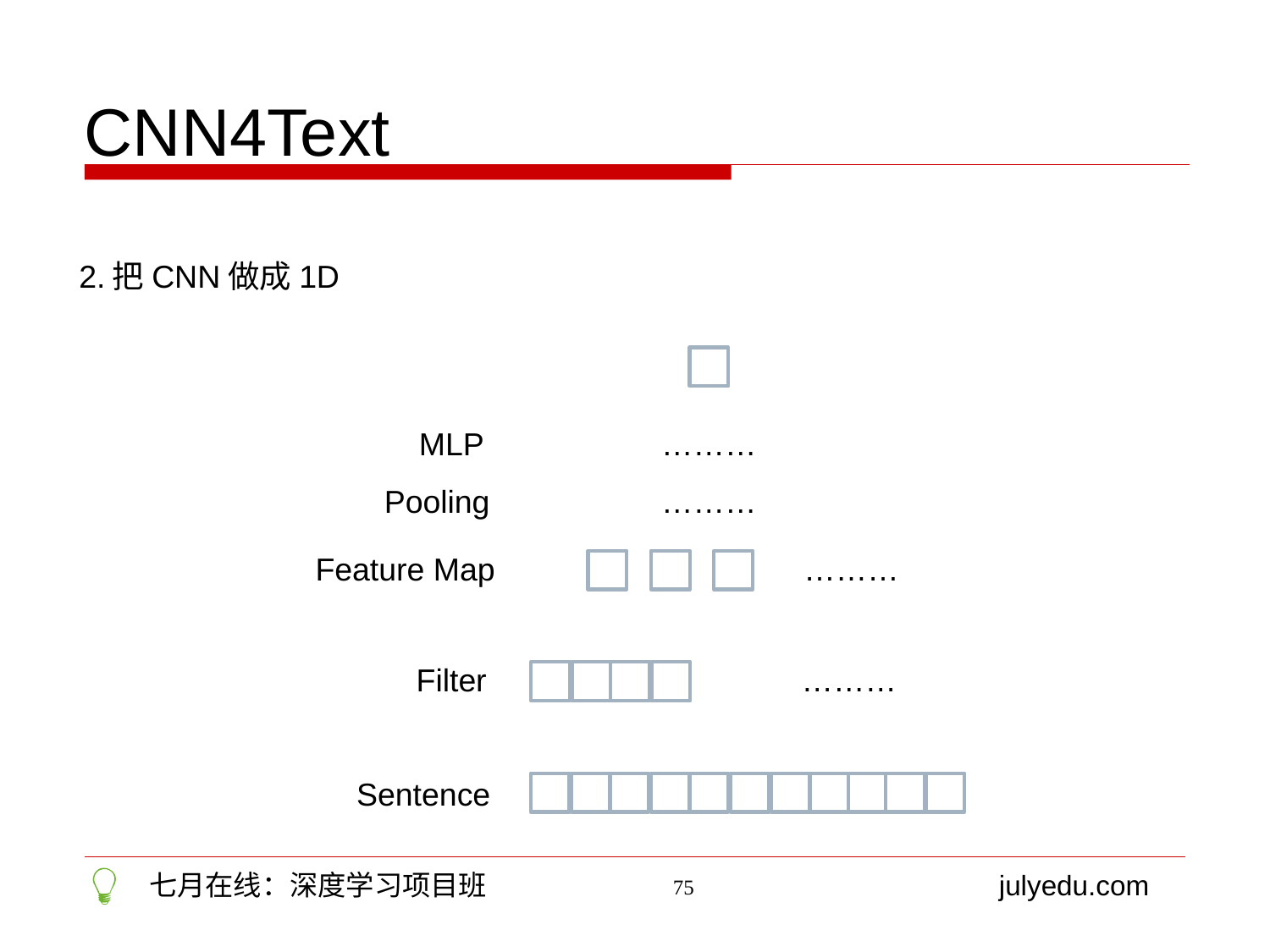

CNN4Text

把CNN做成1D

MLP
………
Pooling
………
Feature Map
………

Filter
………

Sentence

75